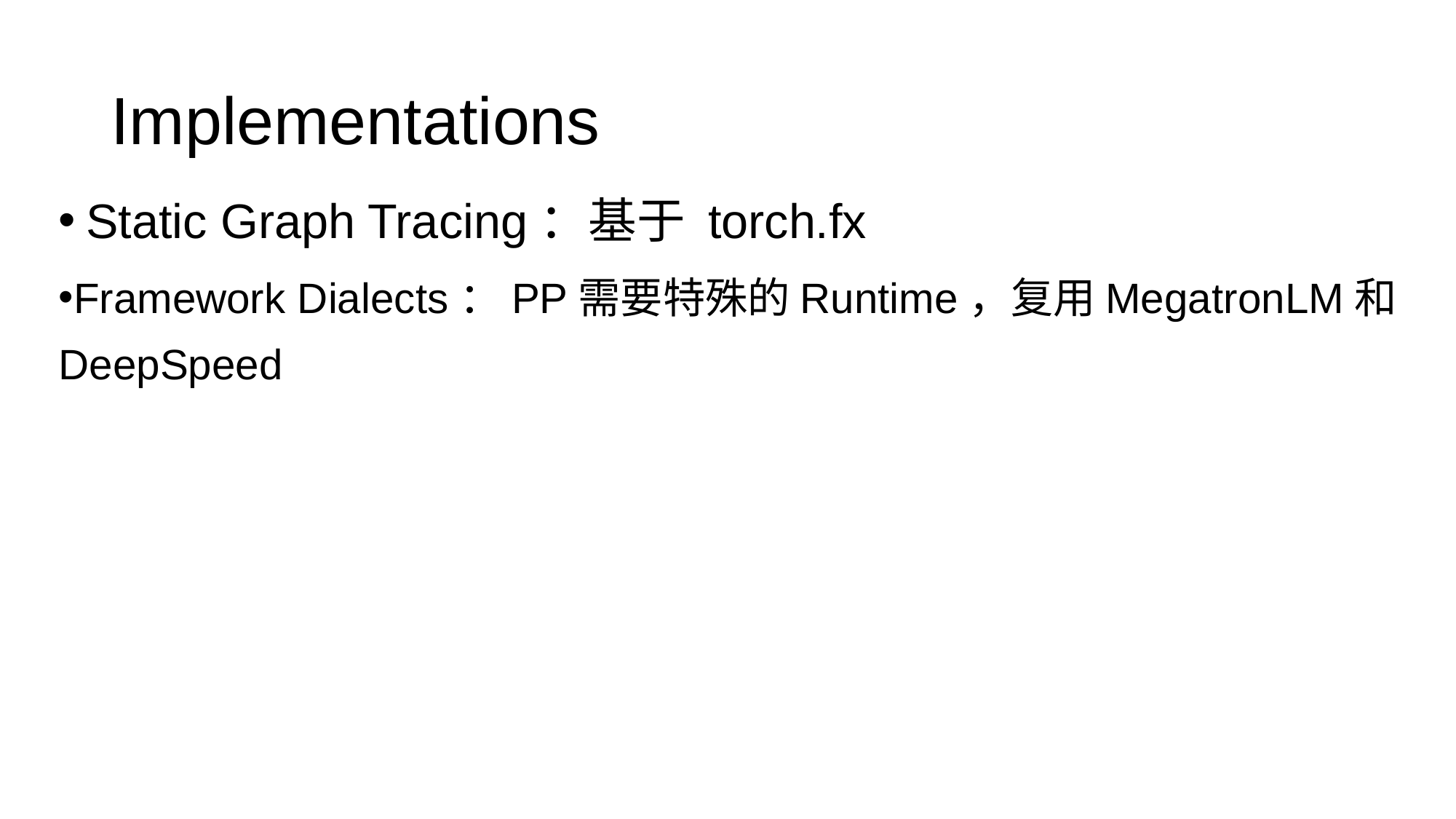

# Implementations
Static Graph Tracing：基于 torch.fx
Framework Dialects：PP需要特殊的Runtime，复用MegatronLM和DeepSpeed